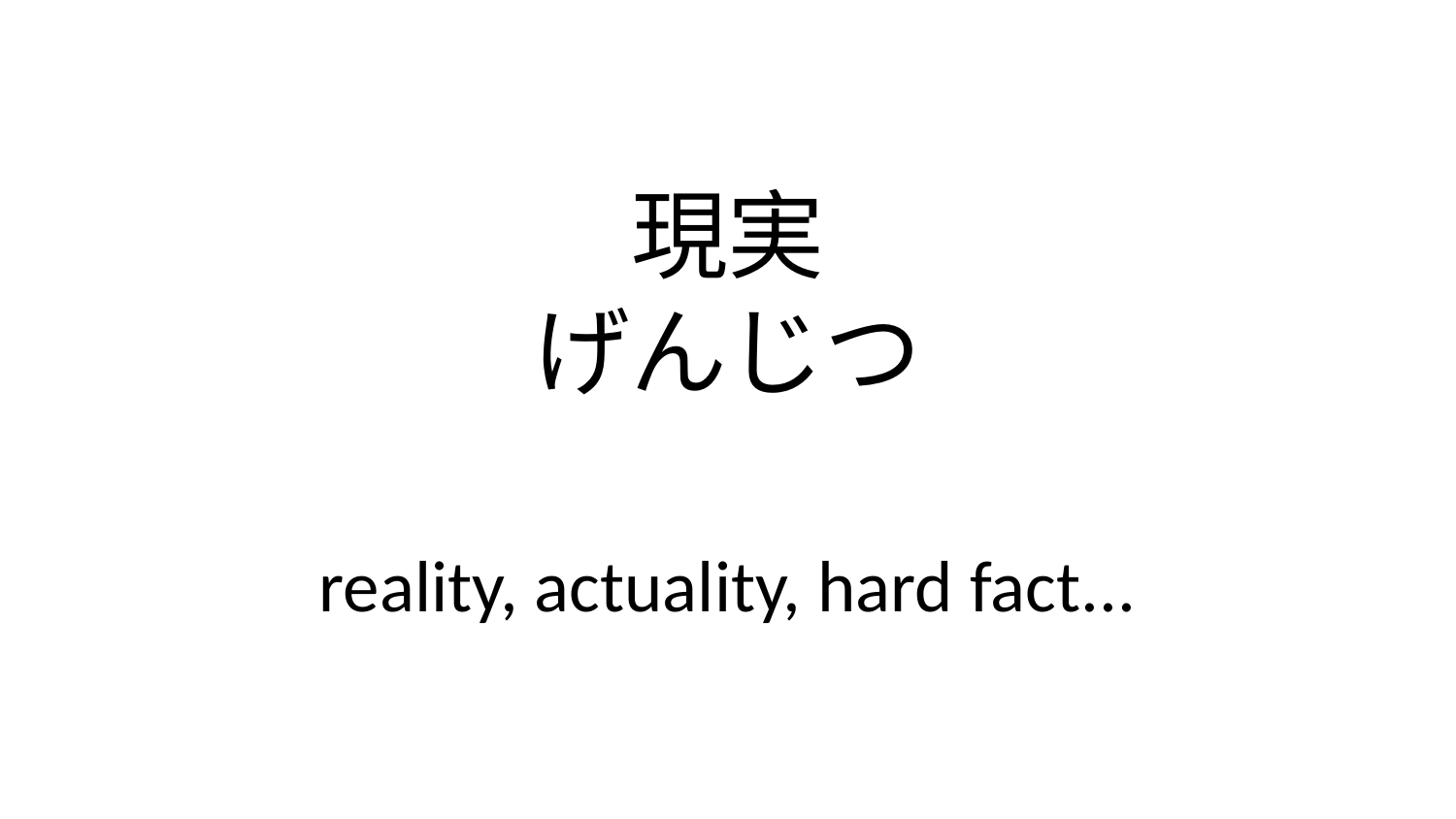

現実
げんじつ
reality, actuality, hard fact...
541-555